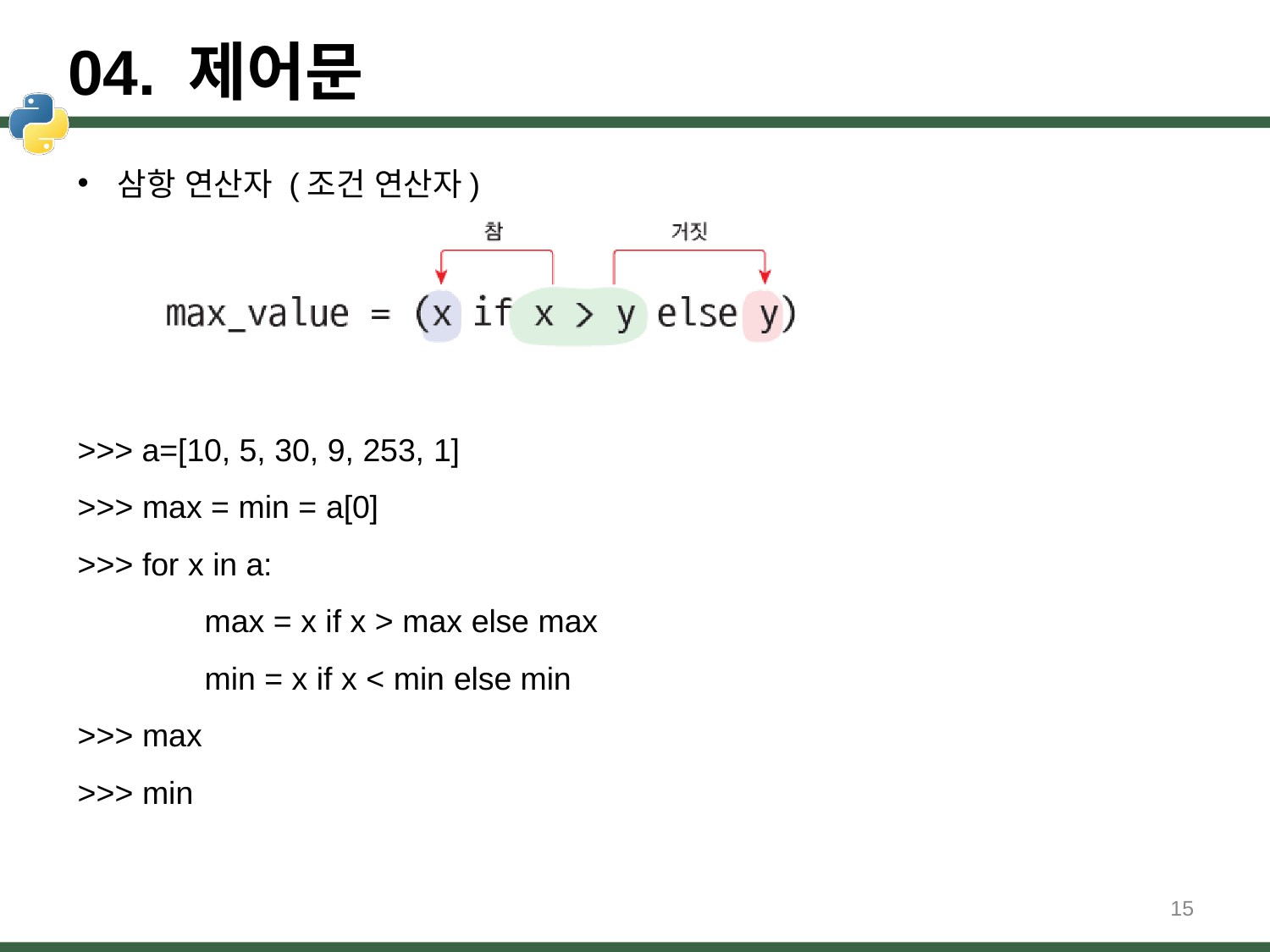

# 04. 제어문

삼항 연산자 (조건 연산자)

>>> a=[10, 5, 30, 9, 253, 1]
>>> max = min = a[0]
>>> for x in a:
max = x if x > max else max  min = x if x < min else min
>>> max
>>> min
15